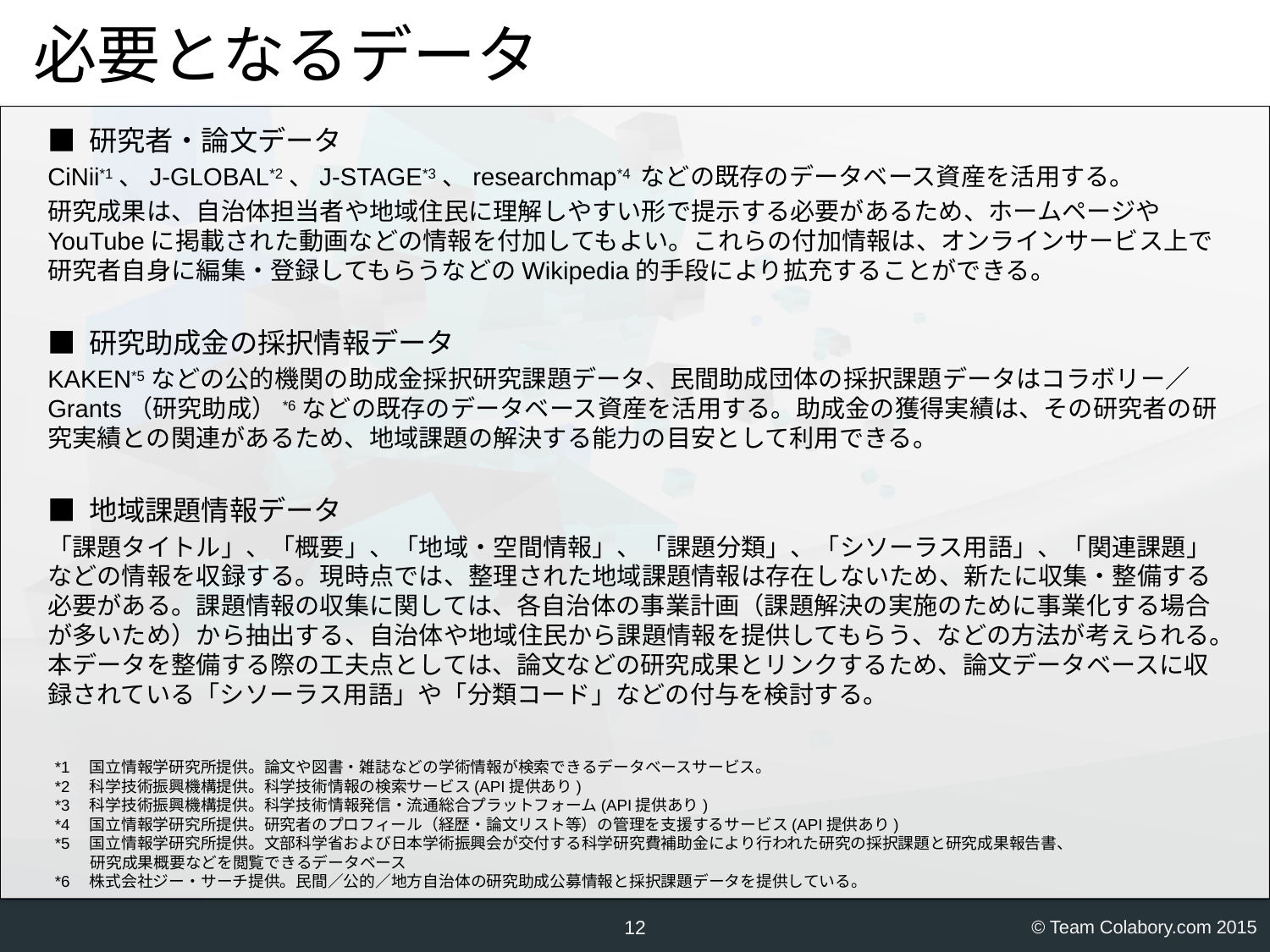

# 必要となるデータ
■ 研究者・論文データ
CiNii*1、J-GLOBAL*2、J-STAGE*3、researchmap*4 などの既存のデータベース資産を活用する。
研究成果は、自治体担当者や地域住民に理解しやすい形で提示する必要があるため、ホームページやYouTubeに掲載された動画などの情報を付加してもよい。これらの付加情報は、オンラインサービス上で研究者自身に編集・登録してもらうなどのWikipedia的手段により拡充することができる。

■ 研究助成金の採択情報データ
KAKEN*5などの公的機関の助成金採択研究課題データ、民間助成団体の採択課題データはコラボリー／Grants（研究助成）*6などの既存のデータベース資産を活用する。助成金の獲得実績は、その研究者の研究実績との関連があるため、地域課題の解決する能力の目安として利用できる。

■ 地域課題情報データ
「課題タイトル」、「概要」、「地域・空間情報」、「課題分類」、「シソーラス用語」、「関連課題」などの情報を収録する。現時点では、整理された地域課題情報は存在しないため、新たに収集・整備する必要がある。課題情報の収集に関しては、各自治体の事業計画（課題解決の実施のために事業化する場合が多いため）から抽出する、自治体や地域住民から課題情報を提供してもらう、などの方法が考えられる。本データを整備する際の工夫点としては、論文などの研究成果とリンクするため、論文データベースに収録されている「シソーラス用語」や「分類コード」などの付与を検討する。
*1　国立情報学研究所提供。論文や図書・雑誌などの学術情報が検索できるデータベースサービス。
*2　科学技術振興機構提供。科学技術情報の検索サービス(API提供あり)
*3　科学技術振興機構提供。科学技術情報発信・流通総合プラットフォーム(API提供あり)
*4　国立情報学研究所提供。研究者のプロフィール（経歴・論文リスト等）の管理を支援するサービス(API提供あり)
*5　国立情報学研究所提供。文部科学省および日本学術振興会が交付する科学研究費補助金により行われた研究の採択課題と研究成果報告書、
　　 研究成果概要などを閲覧できるデータベース
*6　株式会社ジー・サーチ提供。民間／公的／地方自治体の研究助成公募情報と採択課題データを提供している。
12
© Team Colabory.com 2015